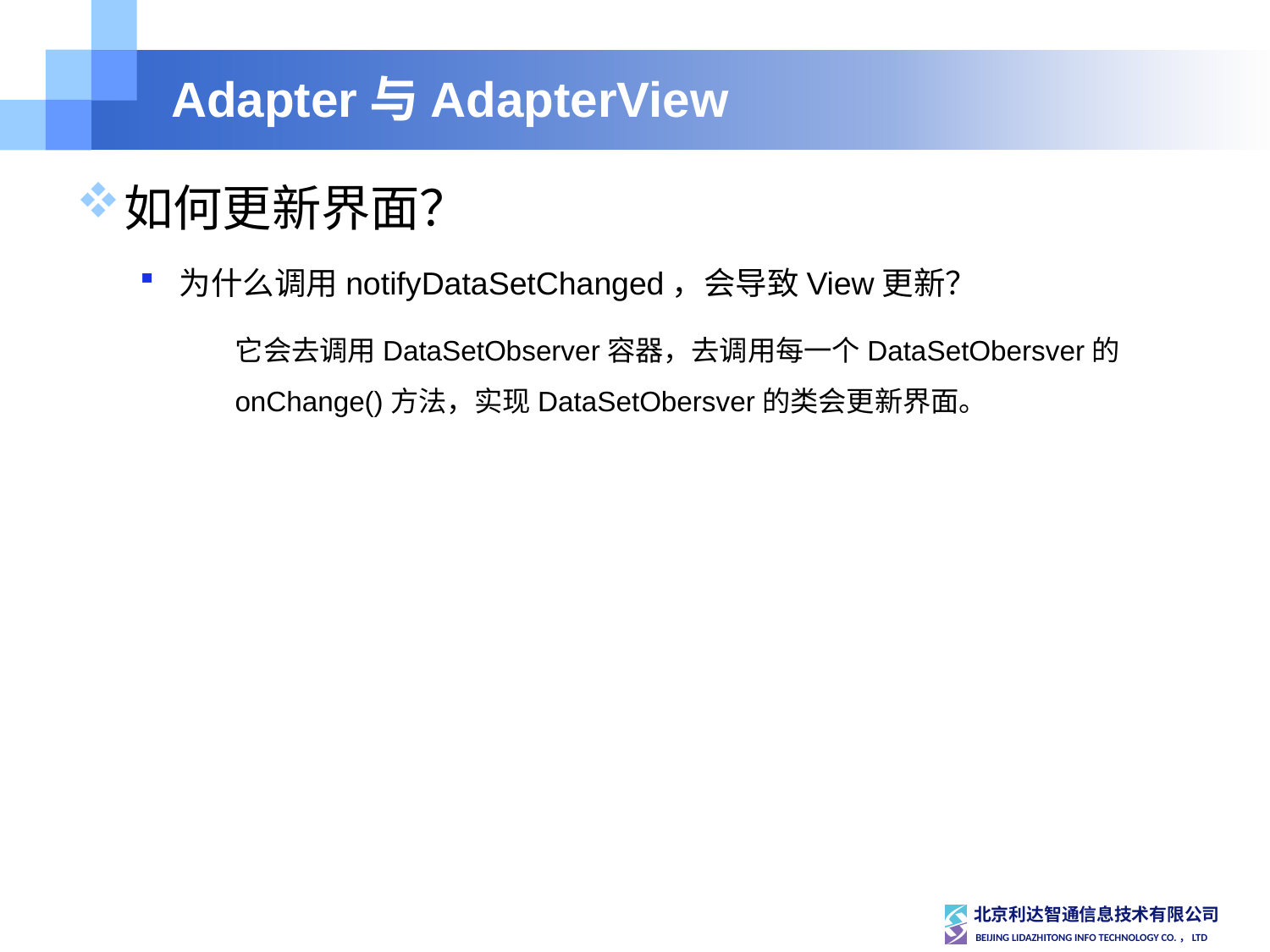

# Adapter与AdapterView
如何更新界面？
为什么调用notifyDataSetChanged，会导致View更新？
    它会去调用DataSetObserver容器，去调用每一个DataSetObersver的onChange()方法，实现DataSetObersver的类会更新界面。